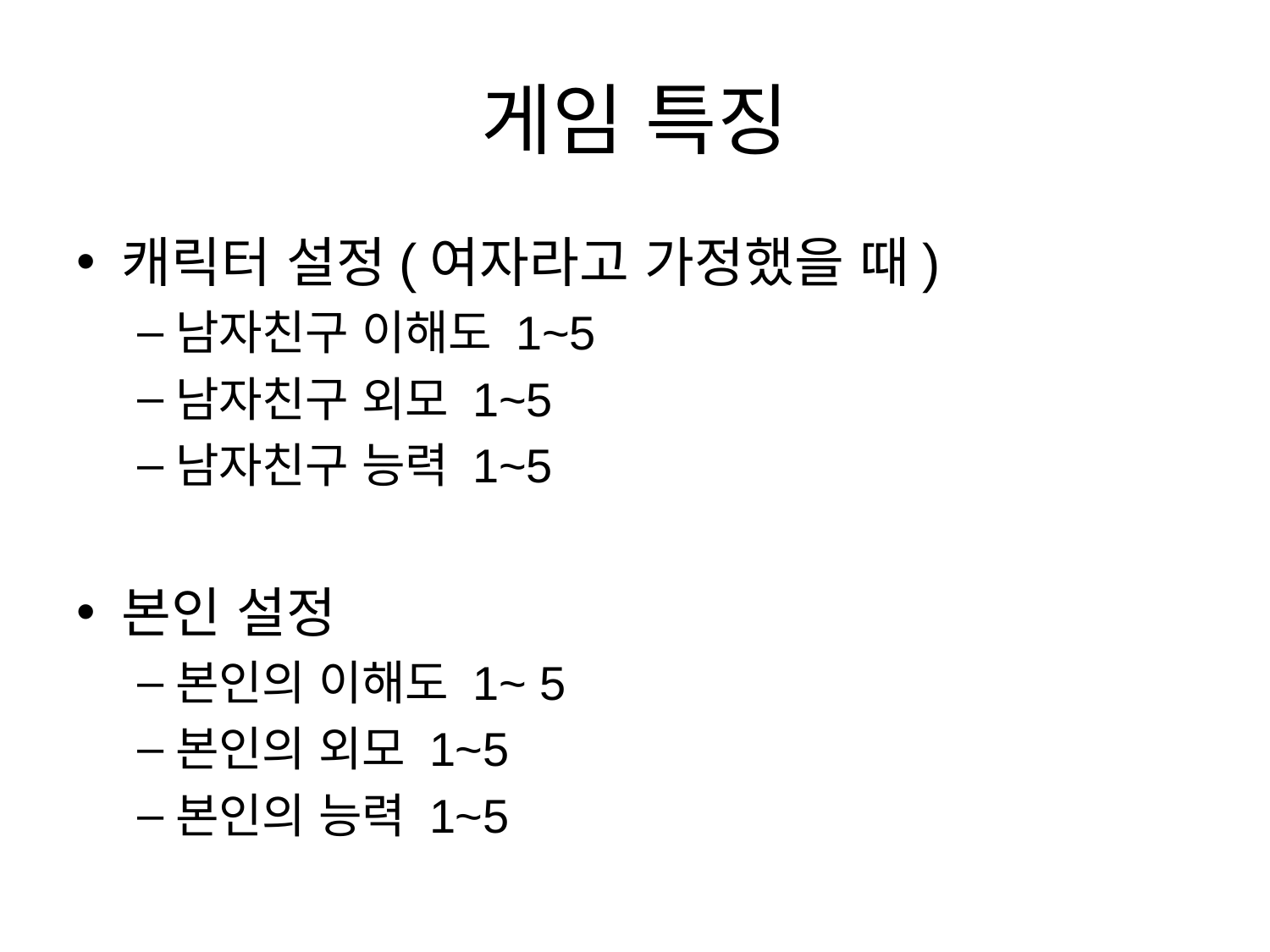

# 게임 특징
캐릭터 설정(여자라고 가정했을 때)
남자친구 이해도 1~5
남자친구 외모 1~5
남자친구 능력 1~5

본인 설정
본인의 이해도 1~ 5
본인의 외모 1~5
본인의 능력 1~5